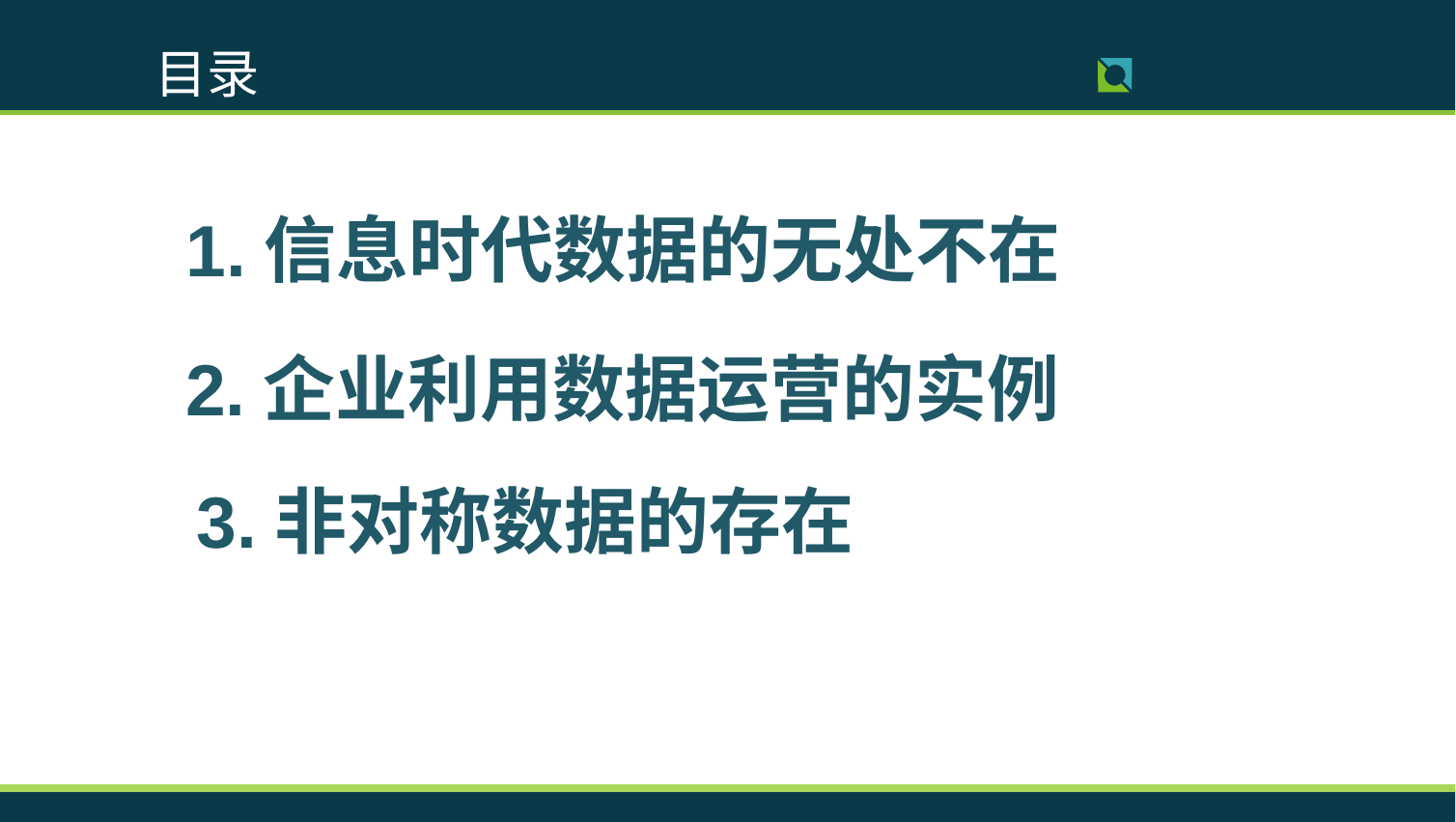

目录

目录

1.信息时代数据的无处不在
2.企业利用数据运营的实例
3.非对称数据的存在